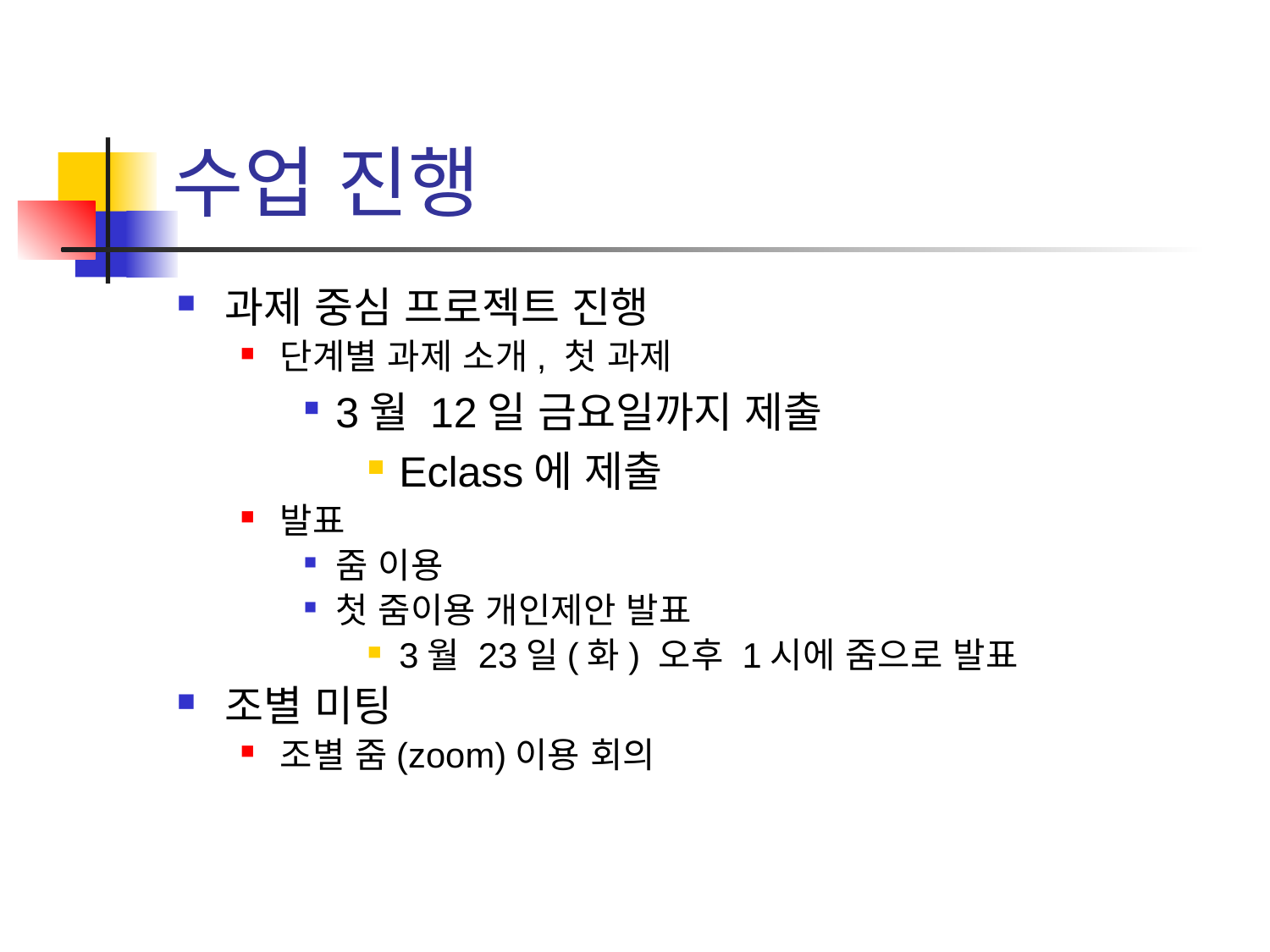

# 수업 진행
과제 중심 프로젝트 진행
단계별 과제 소개, 첫 과제
3월 12일 금요일까지 제출
Eclass에 제출
발표
줌 이용
첫 줌이용 개인제안 발표
3월 23일(화) 오후 1시에 줌으로 발표
조별 미팅
조별 줌(zoom)이용 회의